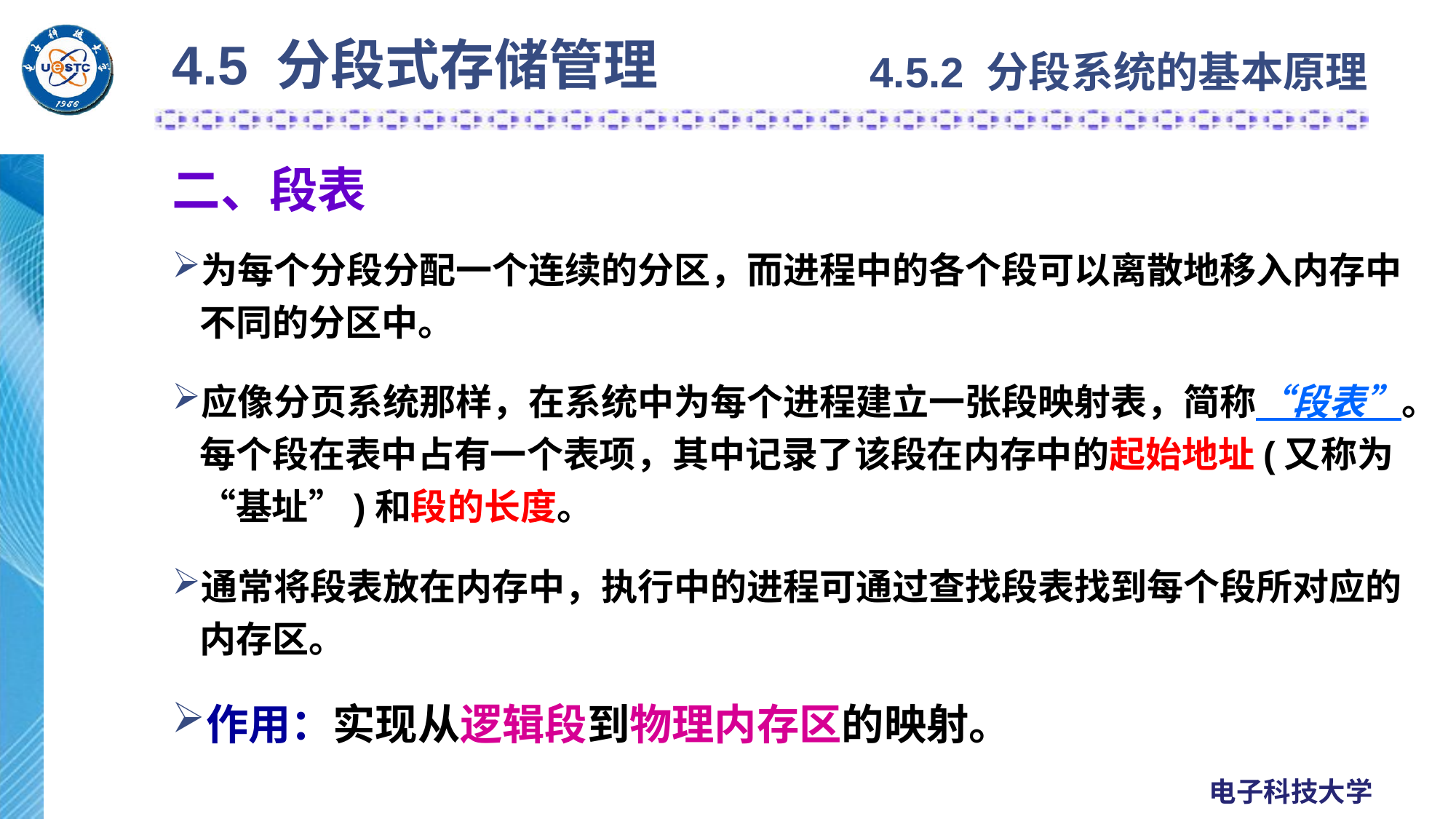

4.5 分段式存储管理
4.5.2 分段系统的基本原理
# 二、段表
为每个分段分配一个连续的分区，而进程中的各个段可以离散地移入内存中不同的分区中。
应像分页系统那样，在系统中为每个进程建立一张段映射表，简称“段表”。每个段在表中占有一个表项，其中记录了该段在内存中的起始地址(又称为“基址”)和段的长度。
通常将段表放在内存中，执行中的进程可通过查找段表找到每个段所对应的内存区。
作用：实现从逻辑段到物理内存区的映射。